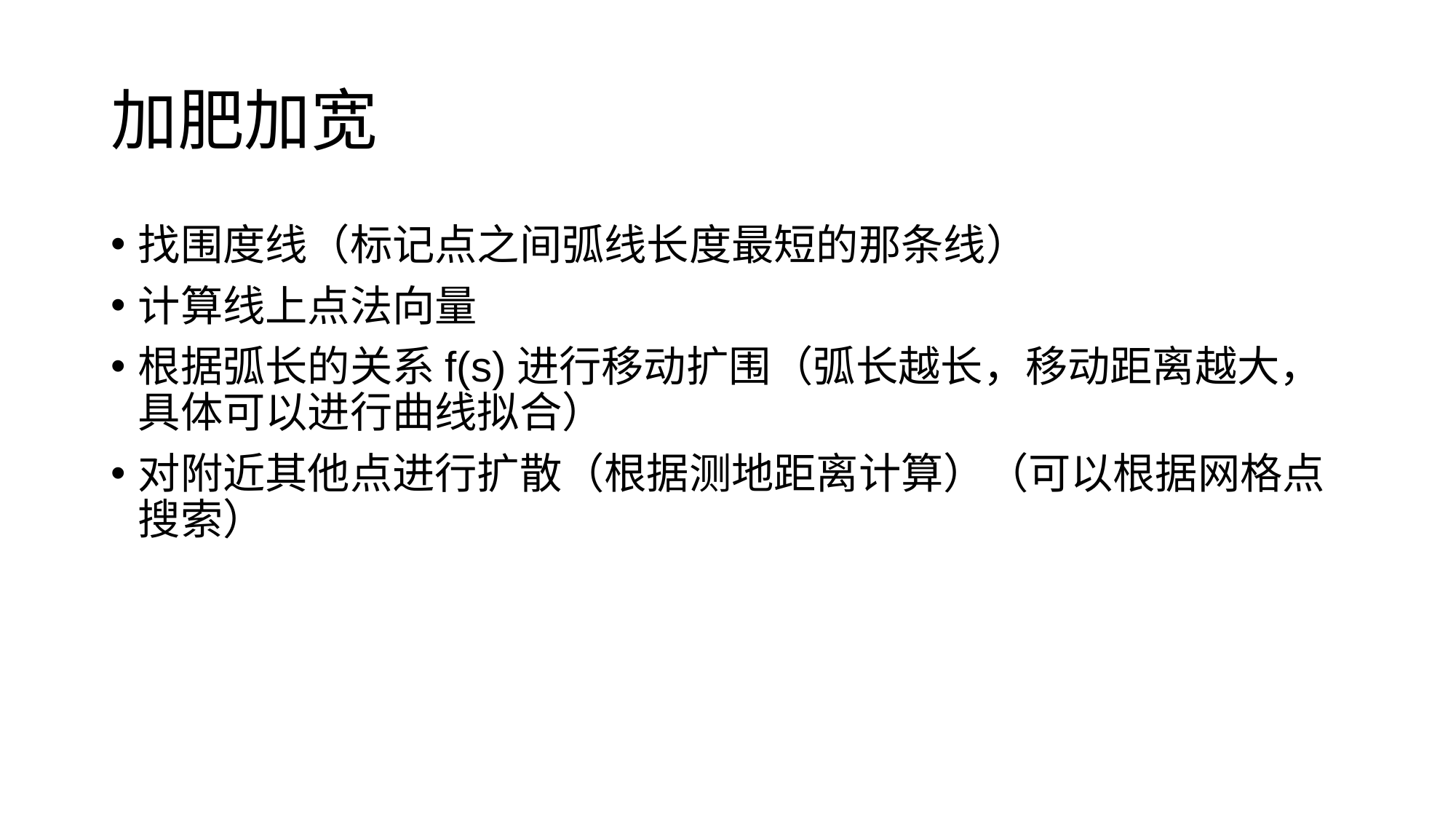

# 加肥加宽
找围度线（标记点之间弧线长度最短的那条线）
计算线上点法向量
根据弧长的关系f(s)进行移动扩围（弧长越长，移动距离越大，具体可以进行曲线拟合）
对附近其他点进行扩散（根据测地距离计算）（可以根据网格点搜索）